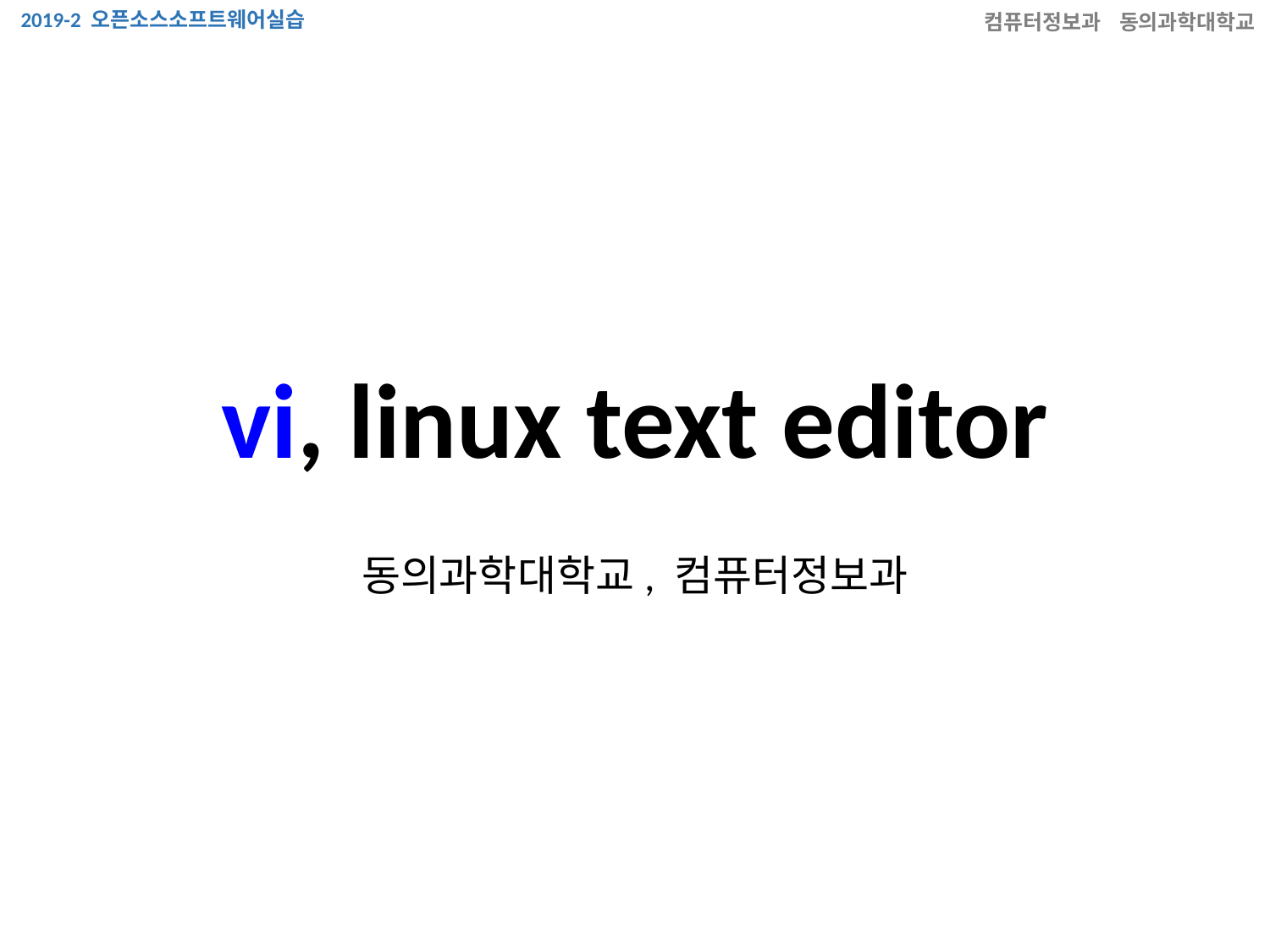

# vi, linux text editor
동의과학대학교, 컴퓨터정보과